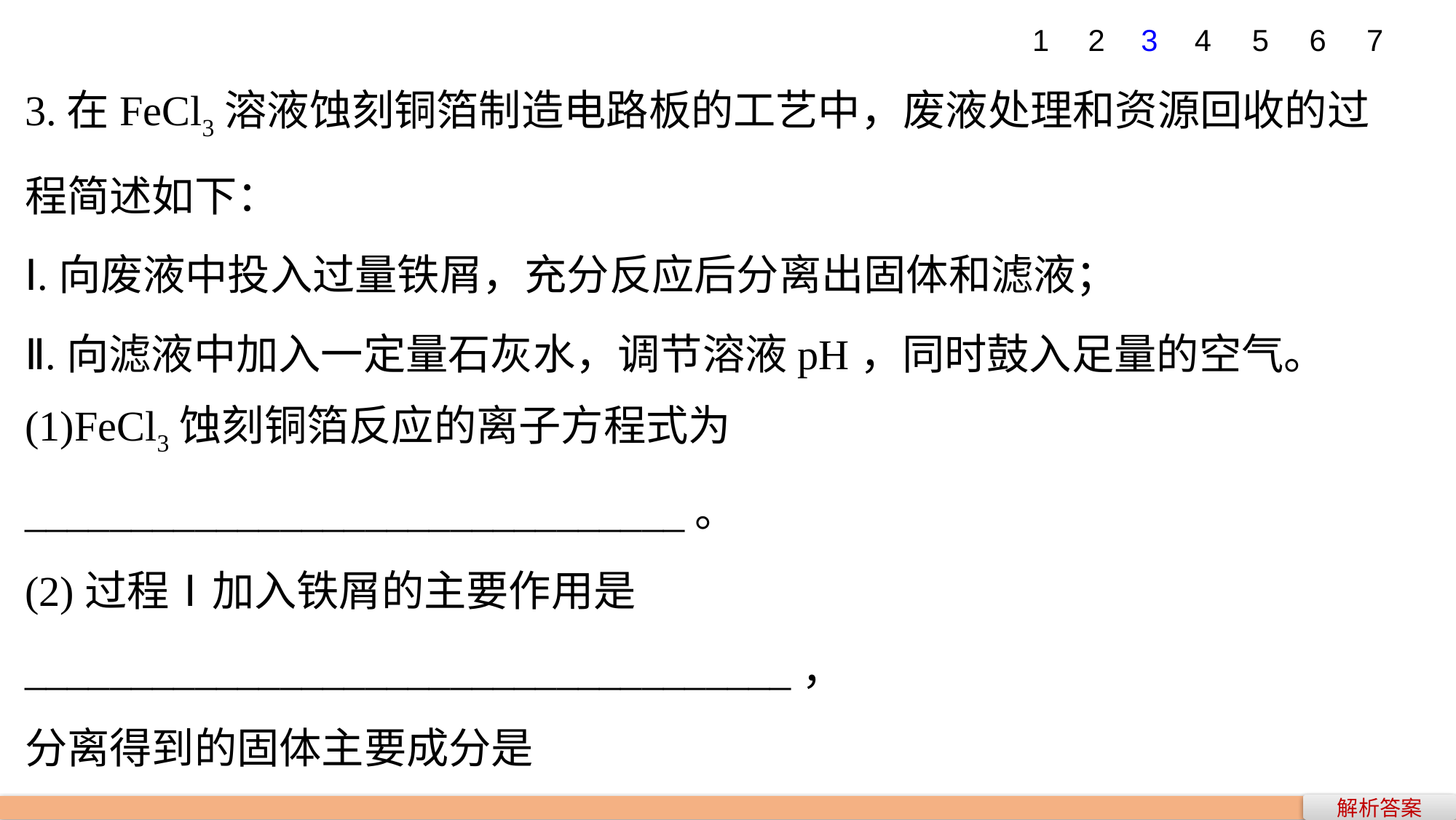

1
2
3
4
5
6
7
3.在FeCl3溶液蚀刻铜箔制造电路板的工艺中，废液处理和资源回收的过程简述如下：
Ⅰ.向废液中投入过量铁屑，充分反应后分离出固体和滤液；
Ⅱ.向滤液中加入一定量石灰水，调节溶液pH，同时鼓入足量的空气。
(1)FeCl3蚀刻铜箔反应的离子方程式为_______________________________。
(2)过程Ⅰ加入铁屑的主要作用是____________________________________，
分离得到的固体主要成分是________________________________________，
从固体中分离出铜需采用的方法是__________________________________。
(3)过程Ⅱ中发生反应的化学方程式为________________________________。
解析答案